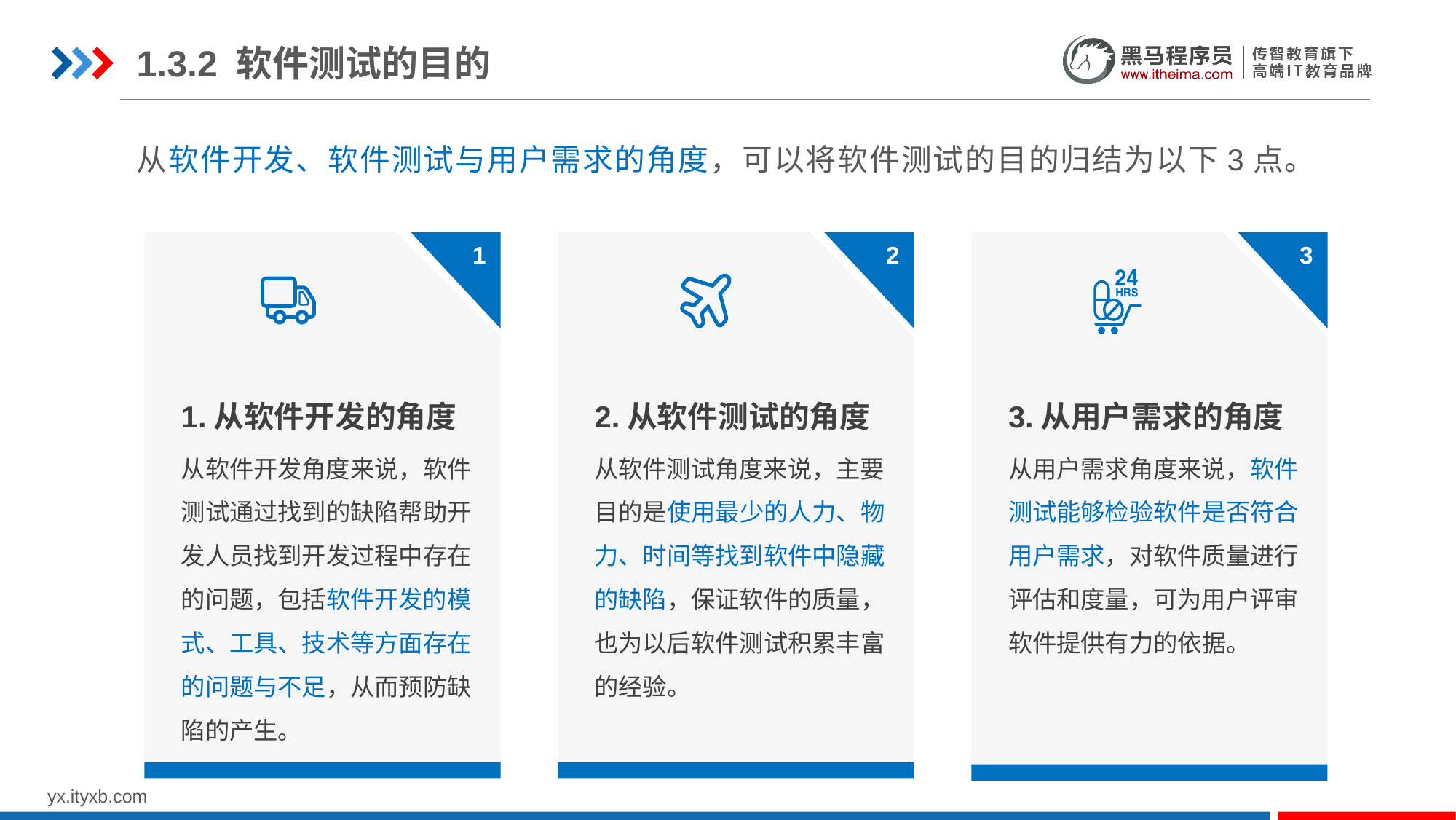

1.3.2 软件测试的目的
从软件开发、软件测试与用户需求的角度，可以将软件测试的目的归结为以下3点。

1

2

3

1.从软件开发的角度
2.从软件测试的角度
3.从用户需求的角度
从软件开发角度来说，软件测试通过找到的缺陷帮助开发人员找到开发过程中存在的问题，包括软件开发的模式、工具、技术等方面存在的问题与不足，从而预防缺陷的产生。
从软件测试角度来说，主要目的是使用最少的人力、物力、时间等找到软件中隐藏的缺陷，保证软件的质量，也为以后软件测试积累丰富的经验。
从用户需求角度来说，软件测试能够检验软件是否符合用户需求，对软件质量进行评估和度量，可为用户评审软件提供有力的依据。